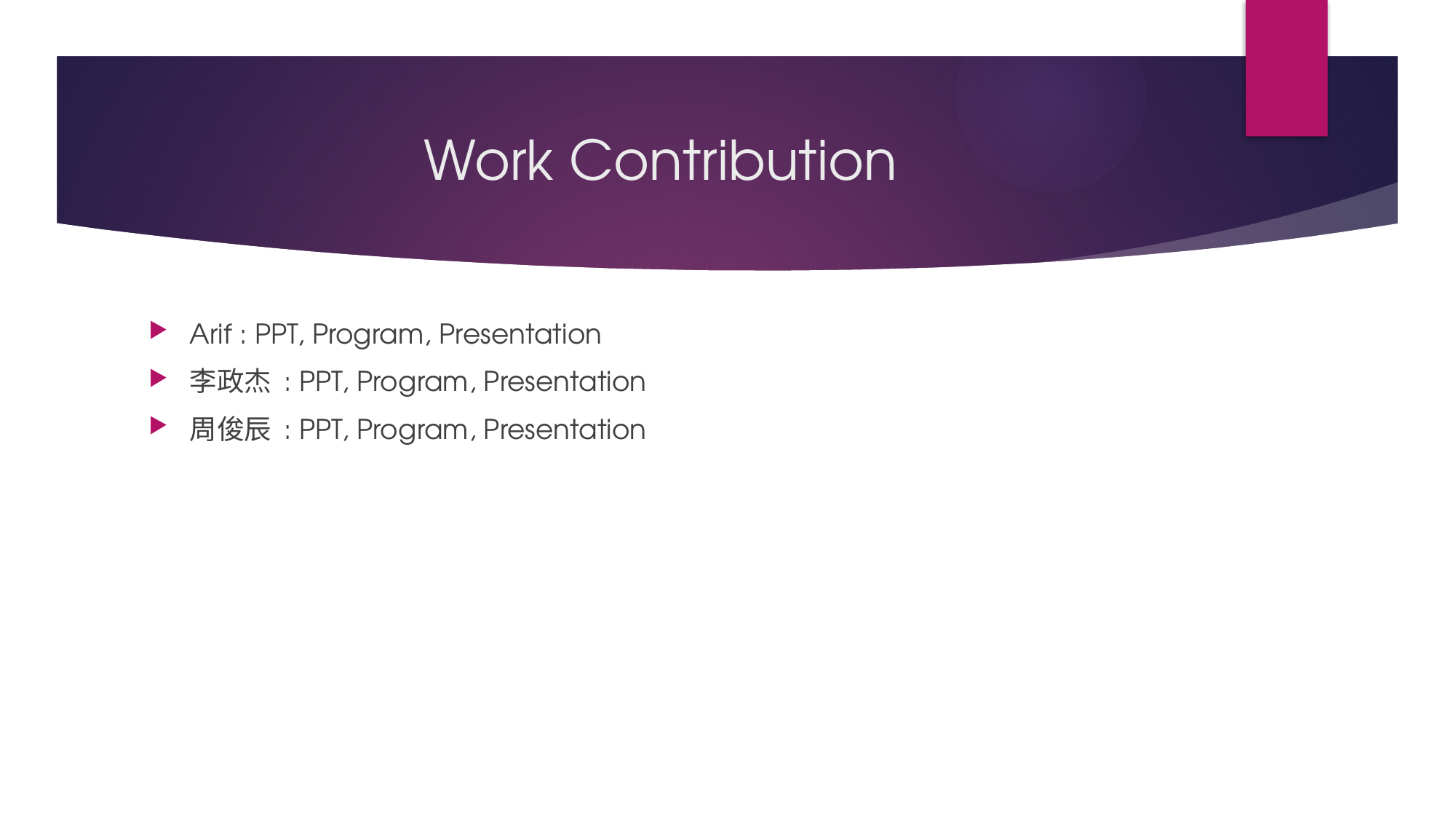

# Work Contribution
Arif : PPT, Program, Presentation
李政杰 : PPT, Program, Presentation
周俊辰 : PPT, Program, Presentation